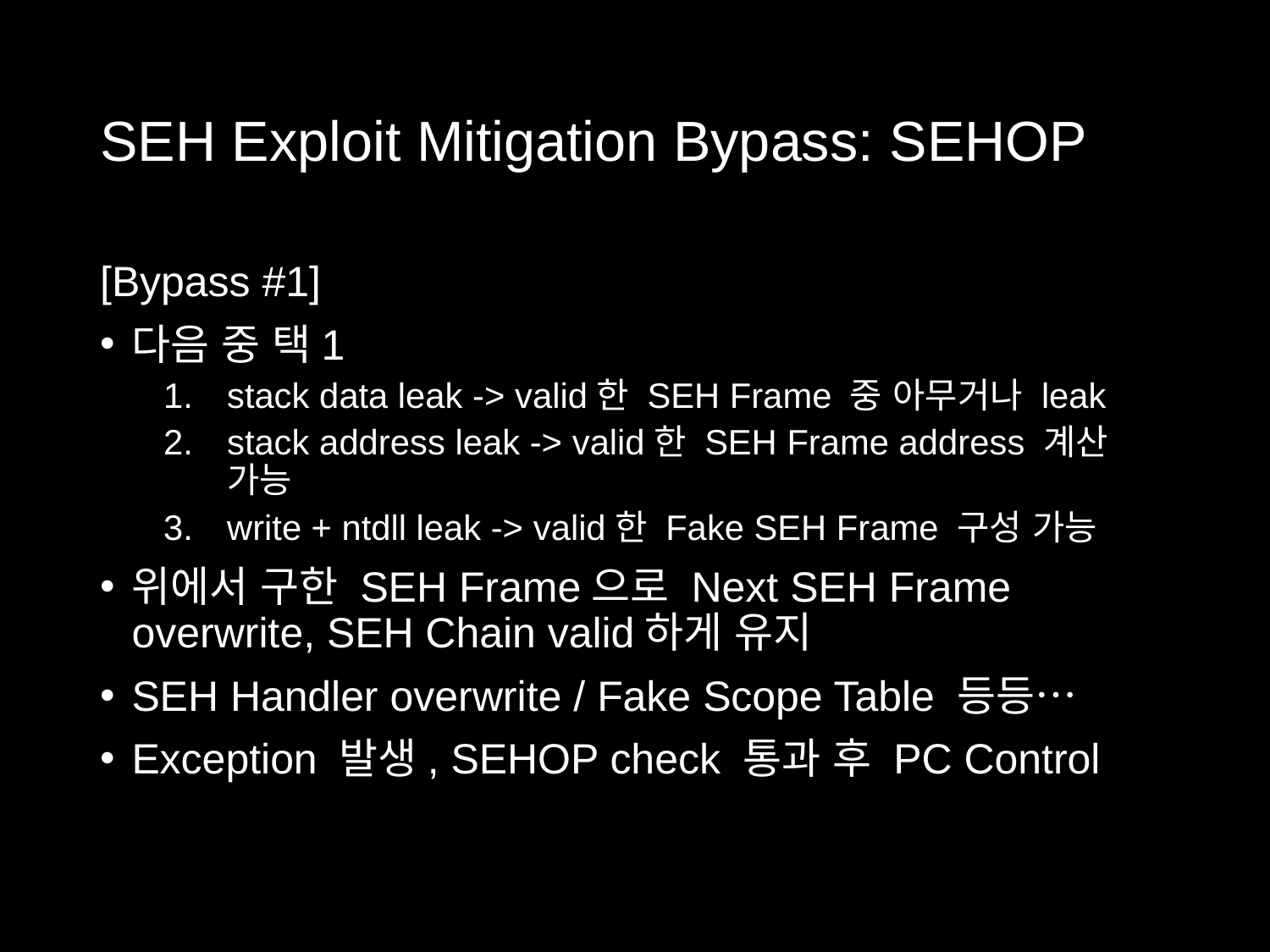

# SEH Exploit Mitigation Bypass: SEHOP
[Bypass #1]
다음 중 택1
stack data leak -> valid한 SEH Frame 중 아무거나 leak
stack address leak -> valid한 SEH Frame address 계산 가능
write + ntdll leak -> valid한 Fake SEH Frame 구성 가능
위에서 구한 SEH Frame으로 Next SEH Frame overwrite, SEH Chain valid하게 유지
SEH Handler overwrite / Fake Scope Table 등등…
Exception 발생, SEHOP check 통과 후 PC Control